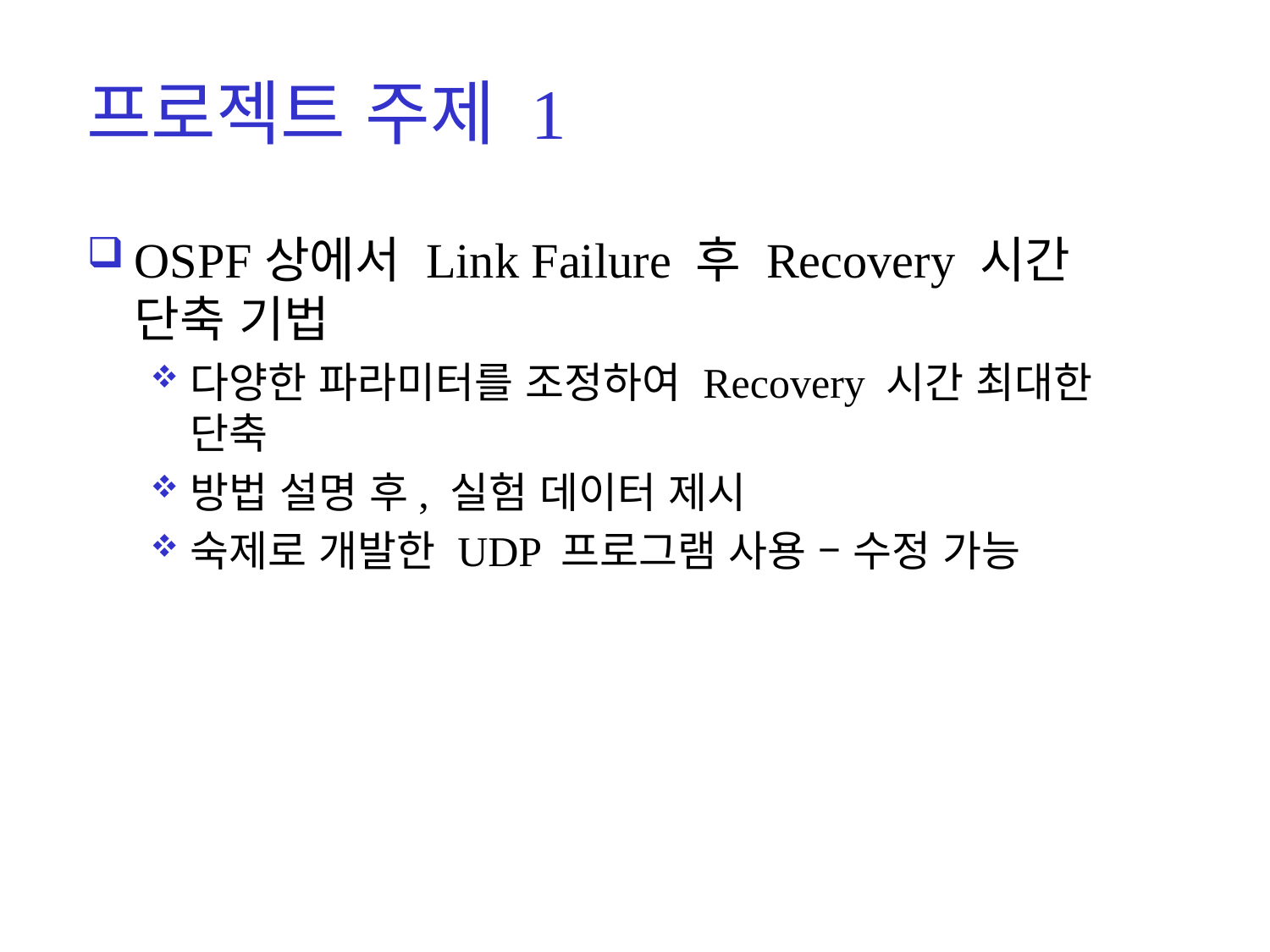

# 프로젝트 주제 1
OSPF상에서 Link Failure 후 Recovery 시간 단축 기법
다양한 파라미터를 조정하여 Recovery 시간 최대한 단축
방법 설명 후, 실험 데이터 제시
숙제로 개발한 UDP 프로그램 사용 – 수정 가능